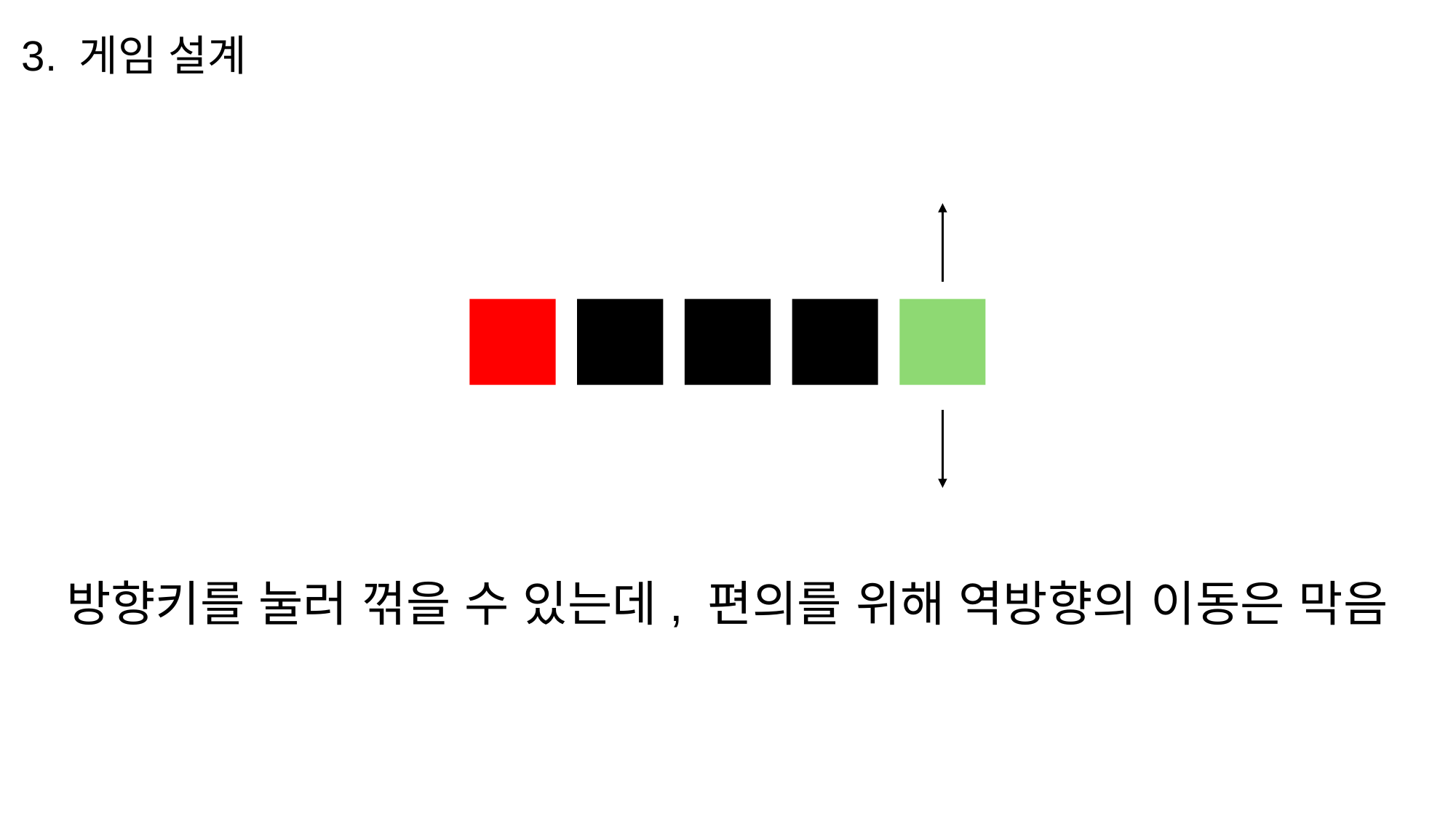

3. 게임 설계

방향키를 눌러 꺾을 수 있는데, 편의를 위해 역방향의 이동은 막음